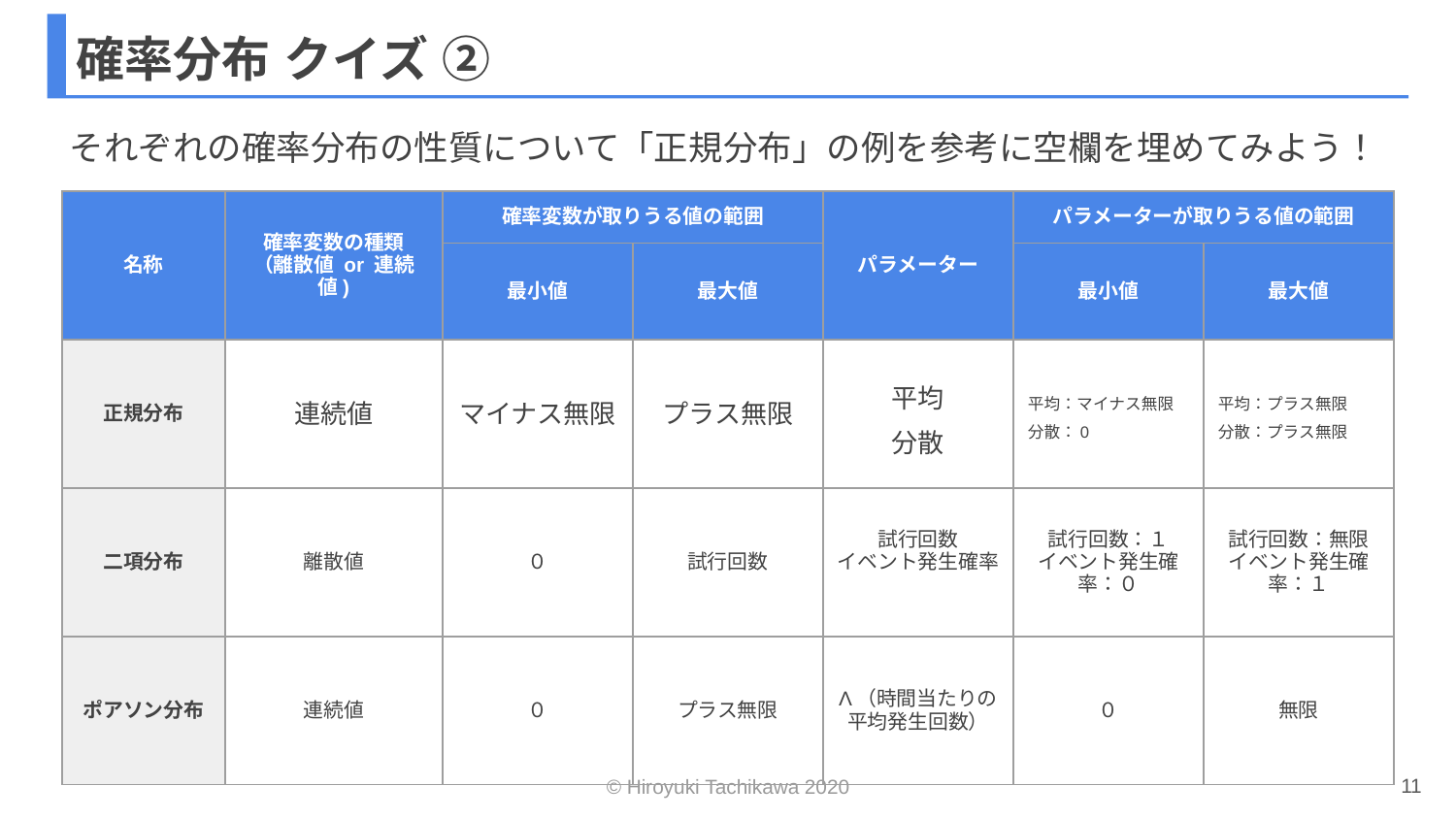

# 確率分布 クイズ ②
それぞれの確率分布の性質について「正規分布」の例を参考に空欄を埋めてみよう！
| 名称 | 確率変数の種類 （離散値 or 連続値) | 確率変数が取りうる値の範囲 |  | パラメーター | パラメーターが取りうる値の範囲 |  |
| --- | --- | --- | --- | --- | --- | --- |
|  |  | 最小値 | 最大値 |  | 最小値 | 最大値 |
| 正規分布 | 連続値 | マイナス無限 | プラス無限 | 平均 分散 | 平均：マイナス無限 分散：0 | 平均：プラス無限 分散：プラス無限 |
| 二項分布 | 離散値 | ０ | 試行回数 | 試行回数 イベント発生確率 | 試行回数：１ イベント発生確率：０ | 試行回数：無限 イベント発生確率：１ |
| ポアソン分布 | 連続値 | ０ | プラス無限 | Λ（時間当たりの平均発生回数） | ０ | 無限 |
11